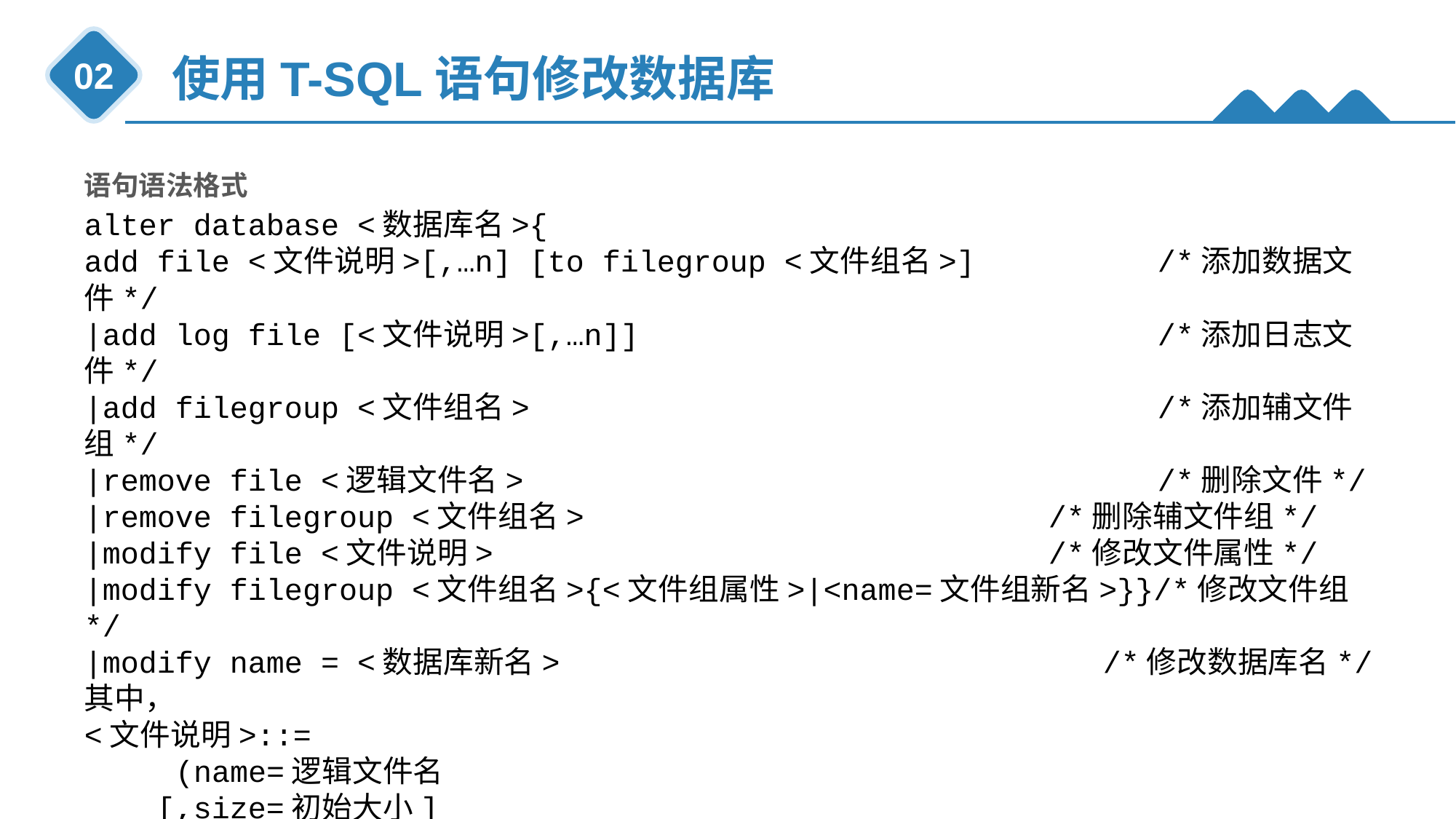

使用T-SQL语句修改数据库
02

语句语法格式
alter database <数据库名>{
add file <文件说明>[,…n] [to filegroup <文件组名>]	     /*添加数据文件*/
|add log file [<文件说明>[,…n]]				     /*添加日志文件*/
|add filegroup <文件组名>				           /*添加辅文件组*/
|remove file <逻辑文件名>					     /*删除文件*/
|remove filegroup <文件组名>				     /*删除辅文件组*/
|modify file <文件说明>					     /*修改文件属性*/
|modify filegroup <文件组名>{<文件组属性>|<name=文件组新名>}}/*修改文件组*/
|modify name = <数据库新名>					  /*修改数据库名*/
其中，
<文件说明>::=
     (name=逻辑文件名
    [,size=初始大小]
    [,maxsize={最大限制|unlimited}]
    [,filegrowth=文件增长量]) [,…n]